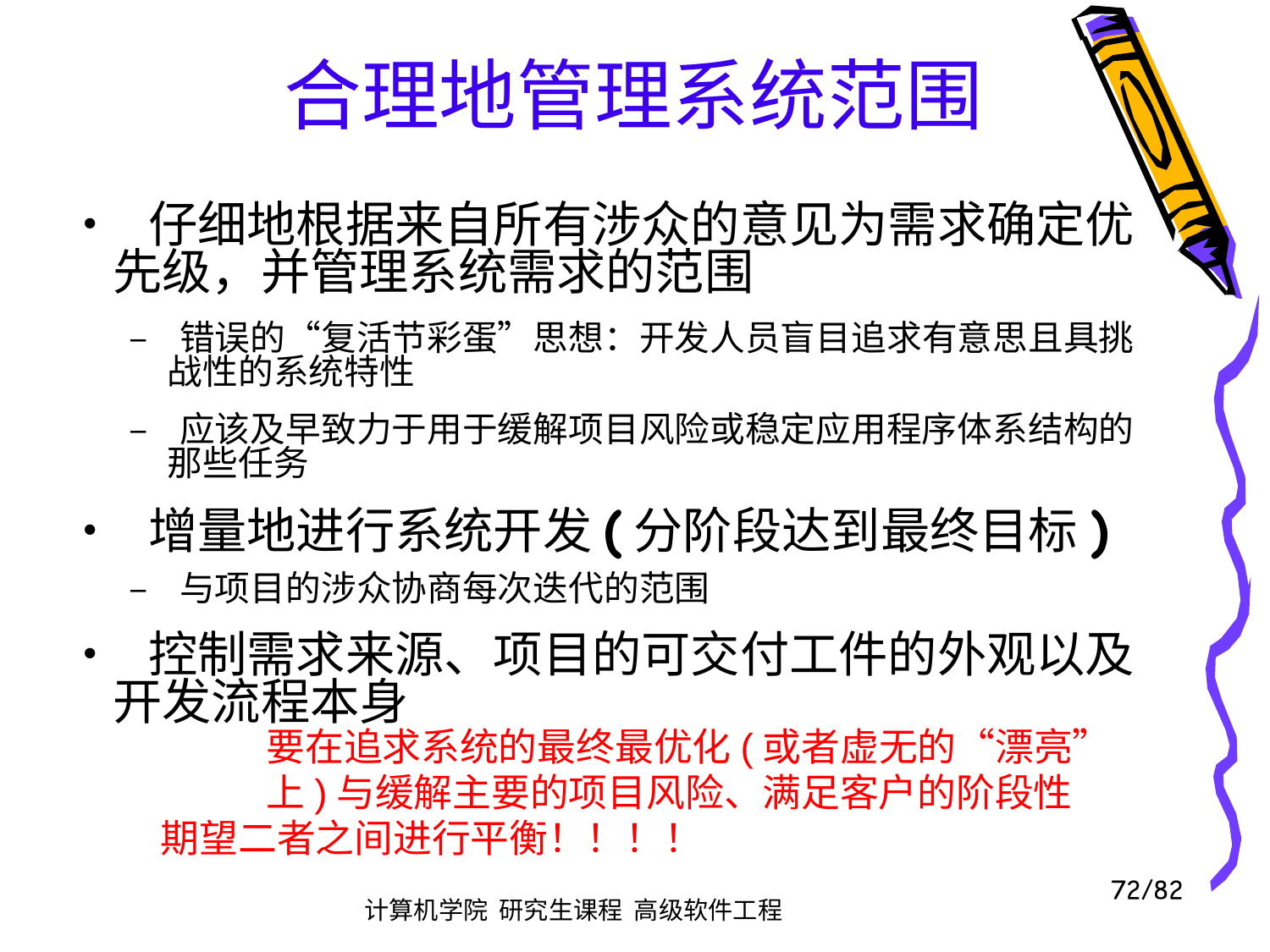

合理地管理系统范围

•  仔细地根据来自所有涉众的意见为需求确定优
	先级，并管理系统需求的范围
		–   错误的“复活节彩蛋”思想：开发人员盲目追求有意思且具挑
			战性的系统特性
		–   应该及早致力于用于缓解项目风险或稳定应用程序体系结构的
			那些任务
•  增量地进行系统开发(分阶段达到最终目标)
		–   与项目的涉众协商每次迭代的范围
•  控制需求来源、项目的可交付工件的外观以及
	开发流程本身
				要在追求系统的最终最优化(或者虚无的“漂亮”
				上)与缓解主要的项目风险、满足客户的阶段性
           期望二者之间进行平衡！！！！

72/82
	计算机学院  研究生课程  高级软件工程